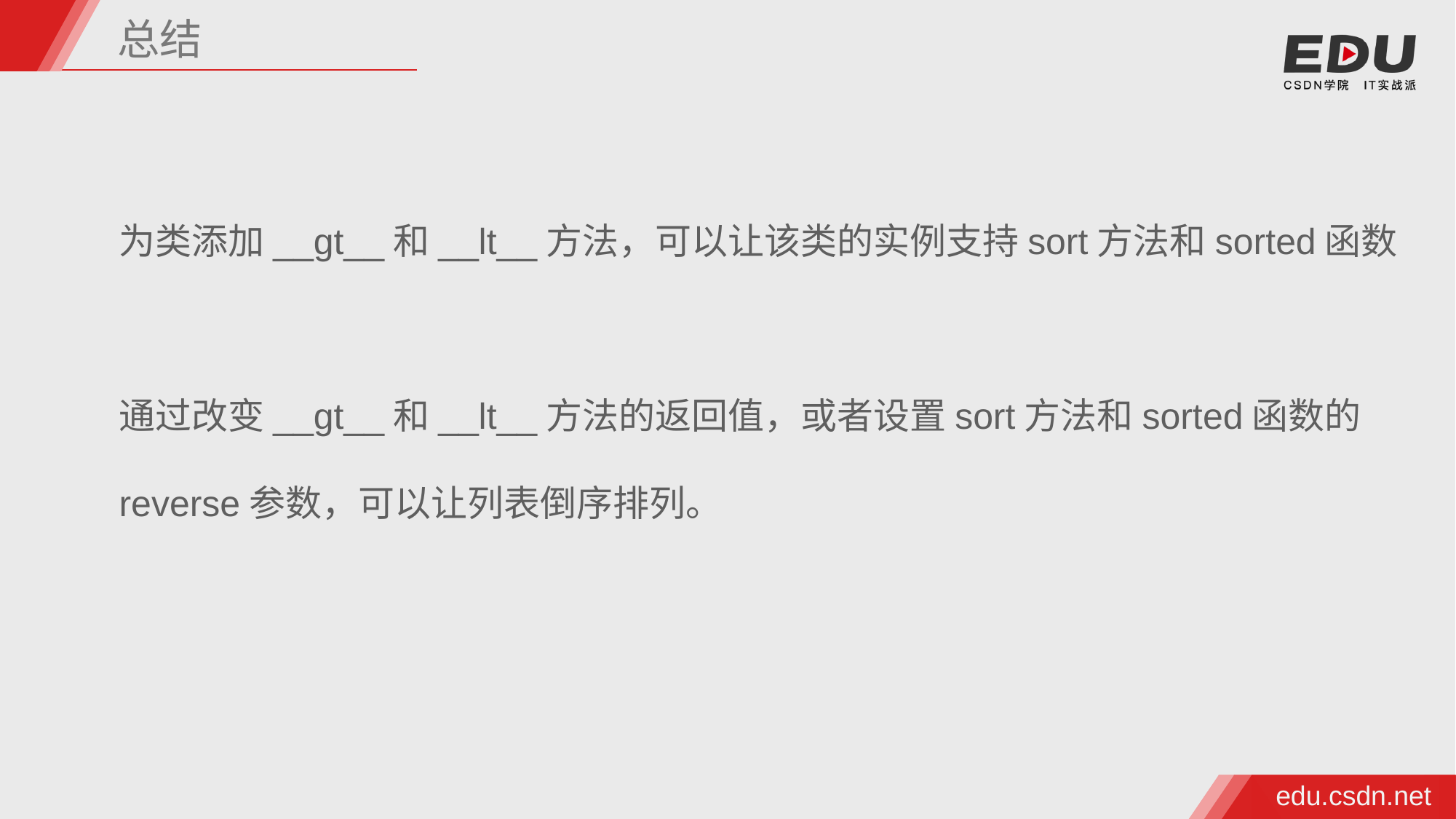

总结
为类添加__gt__和__lt__方法，可以让该类的实例支持sort方法和sorted函数

通过改变__gt__和__lt__方法的返回值，或者设置sort方法和sorted函数的
reverse参数，可以让列表倒序排列。
edu.csdn.net